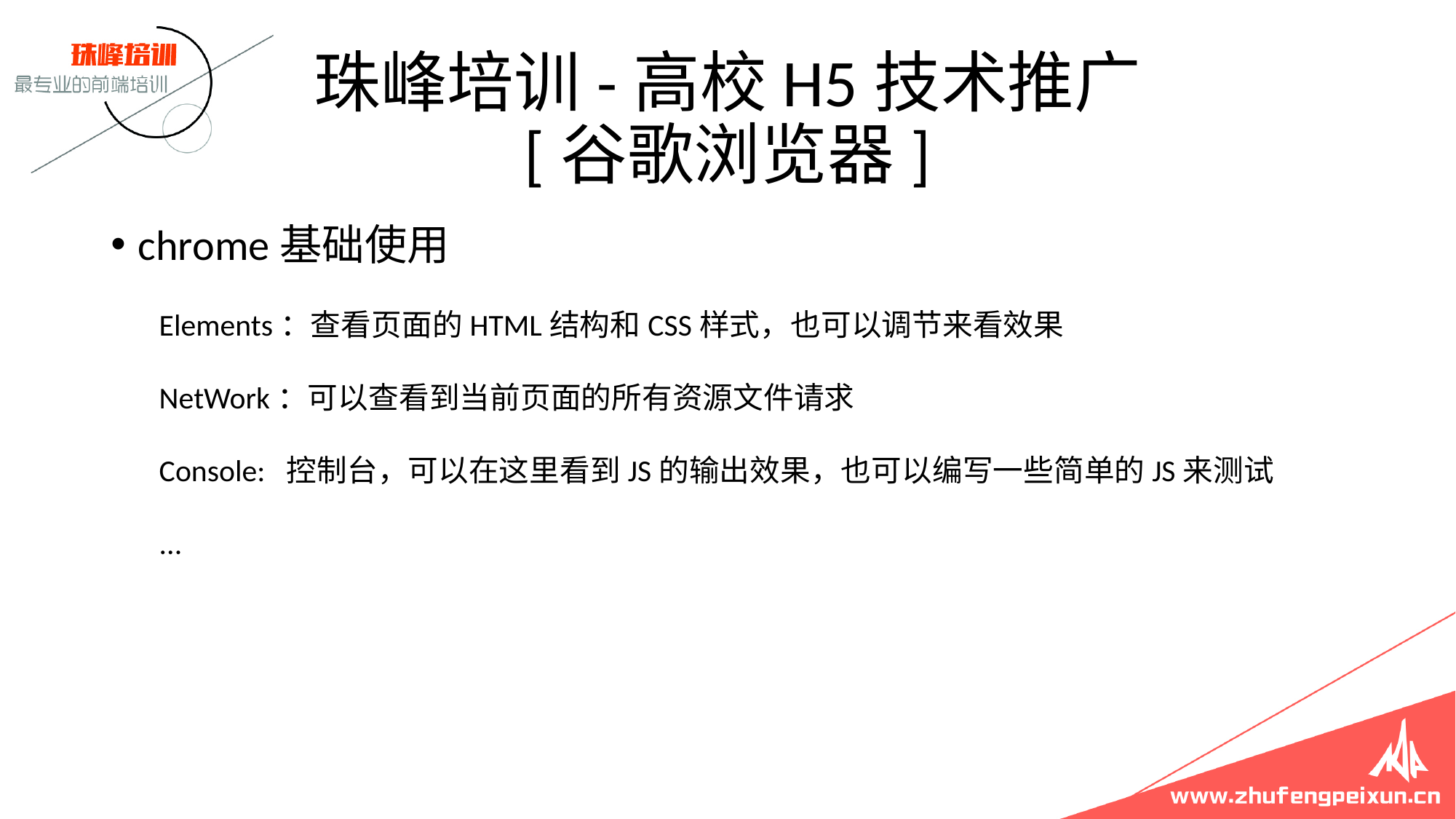

# 珠峰培训-高校H5技术推广 [谷歌浏览器]
chrome基础使用
       Elements：查看页面的HTML结构和CSS样式，也可以调节来看效果
       NetWork：可以查看到当前页面的所有资源文件请求
       Console:  控制台，可以在这里看到JS的输出效果，也可以编写一些简单的JS来测试
       ...